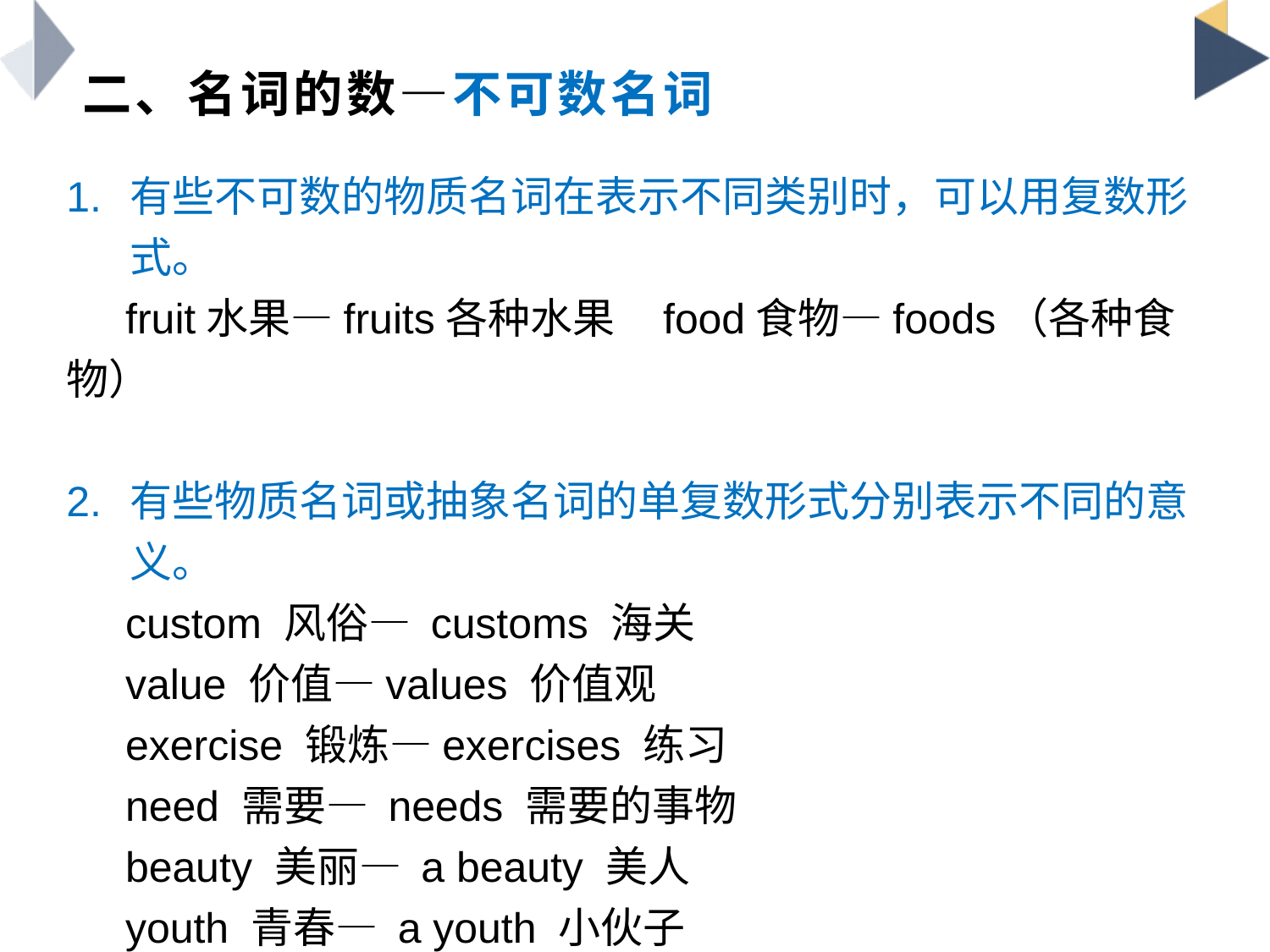

# 二、名词的数—不可数名词
有些不可数的物质名词在表示不同类别时，可以用复数形式。
     fruit水果—fruits各种水果    food食物—foods（各种食物）

有些物质名词或抽象名词的单复数形式分别表示不同的意义。
     custom 风俗— customs 海关
     value 价值—values 价值观
     exercise 锻炼—exercises 练习
     need 需要— needs 需要的事物
     beauty 美丽— a beauty 美人
     youth 青春— a youth 小伙子